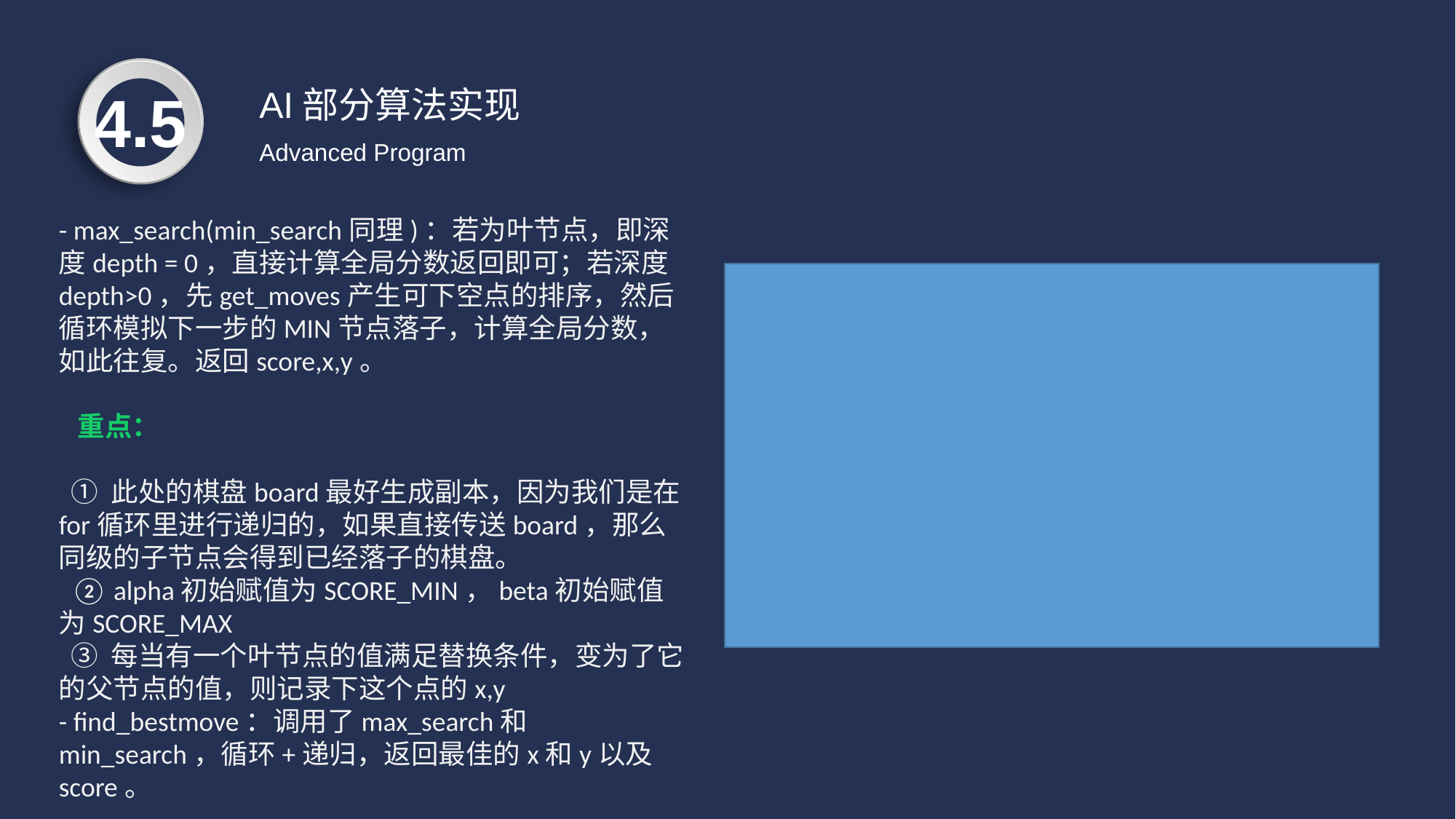

4.5
AI部分算法实现
Advanced Program
- max_search(min_search同理)：若为叶节点，即深度depth = 0，直接计算全局分数返回即可；若深度depth>0，先get_moves产生可下空点的排序，然后循环模拟下一步的MIN节点落子，计算全局分数，如此往复。返回score,x,y。

  重点：

  ① 此处的棋盘board最好生成副本，因为我们是在for循环里进行递归的，如果直接传送board，那么同级的子节点会得到已经落子的棋盘。
  ② alpha初始赋值为SCORE_MIN，beta初始赋值为SCORE_MAX
  ③ 每当有一个叶节点的值满足替换条件，变为了它的父节点的值，则记录下这个点的x,y
- find_bestmove：调用了max_search和min_search，循环+递归，返回最佳的x和y以及score。